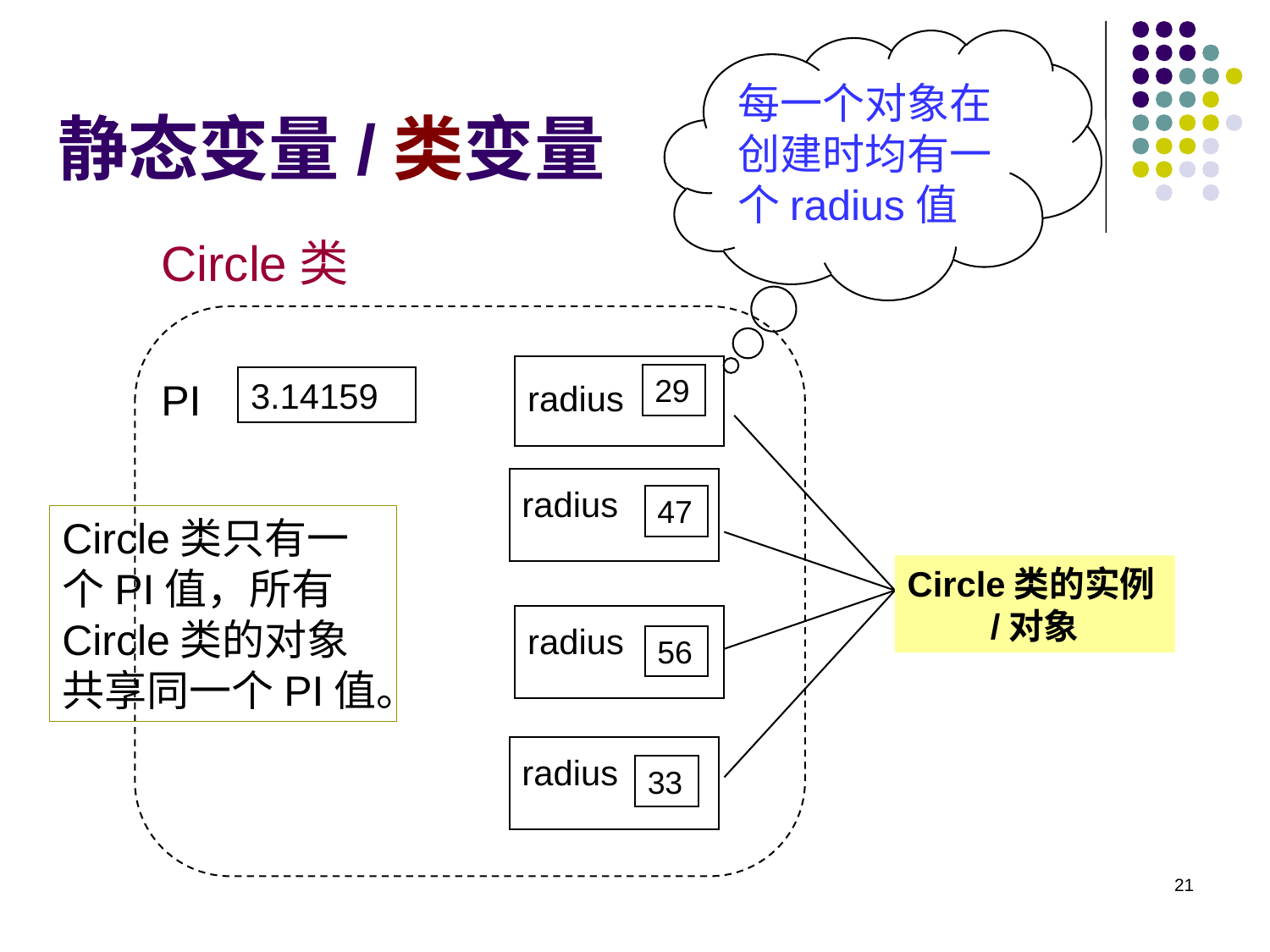

每一个对象在创建时均有一个radius值
# 静态变量/类变量
Circle类

radius
29
PI
3.14159

Circle类的实例/对象

radius
47
Circle类只有一个PI值，所有Circle类的对象共享同一个PI值。
radius
56
radius
33
21